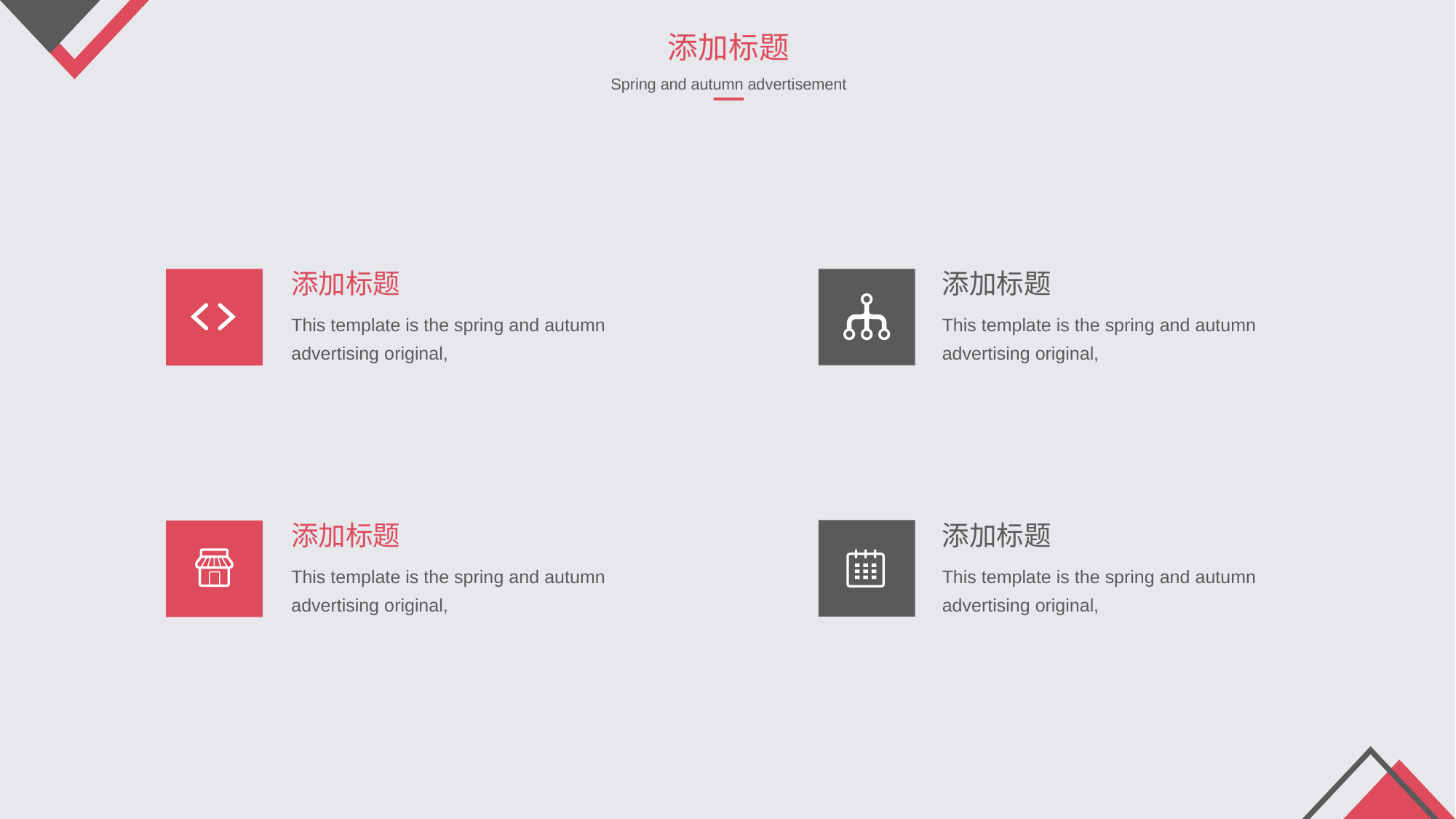

添加标题
Spring and autumn advertisement
添加标题
添加标题

This template is the spring and autumn advertising original,
This template is the spring and autumn advertising original,

添加标题
添加标题

This template is the spring and autumn advertising original,
This template is the spring and autumn advertising original,